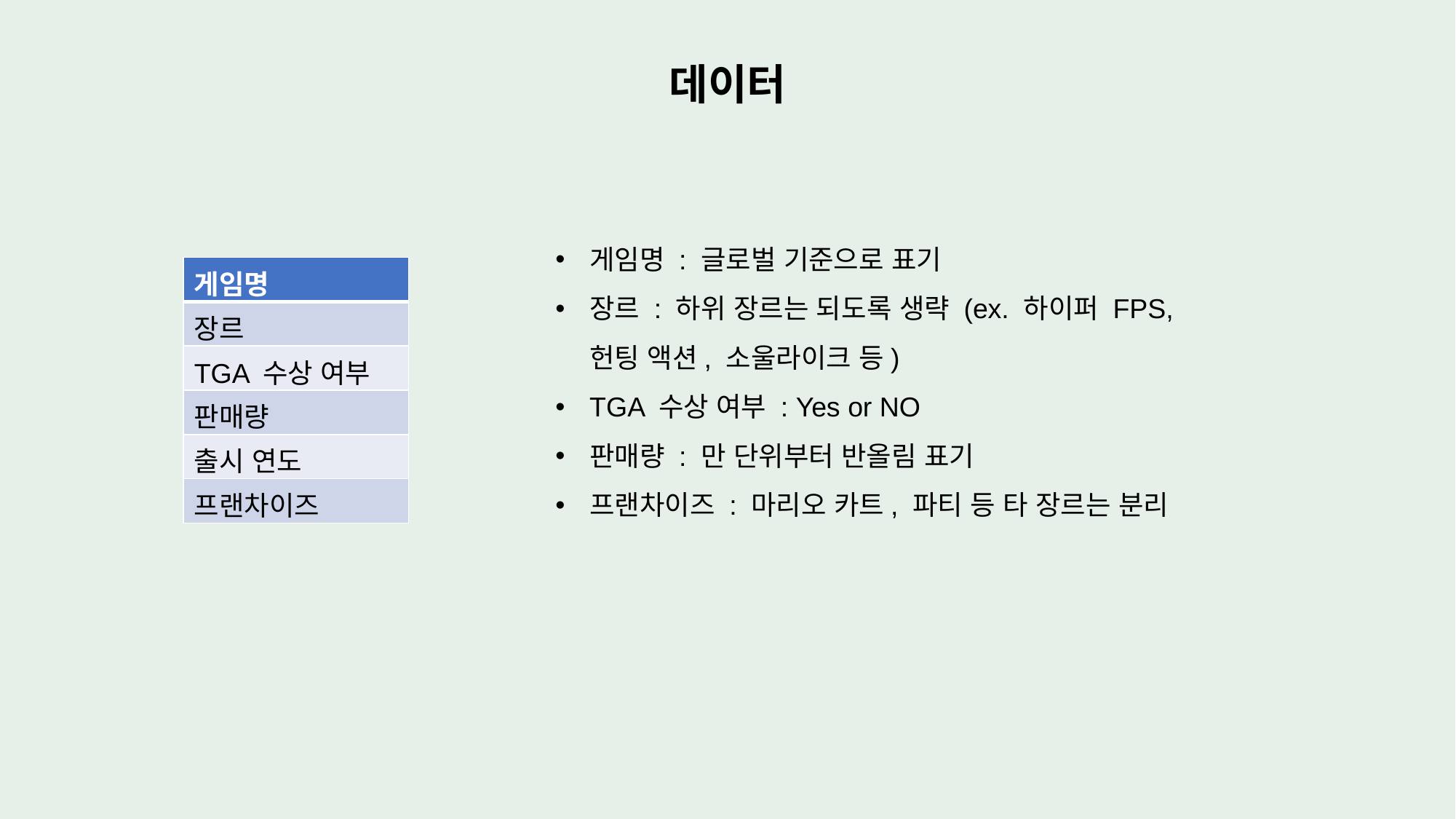

데이터
게임명 : 글로벌 기준으로 표기
장르 : 하위 장르는 되도록 생략 (ex. 하이퍼 FPS, 헌팅 액션, 소울라이크 등)
TGA 수상 여부 : Yes or NO
판매량 : 만 단위부터 반올림 표기
프랜차이즈 : 마리오 카트, 파티 등 타 장르는 분리
| 게임명 |
| --- |
| 장르 |
| TGA 수상 여부 |
| 판매량 |
| 출시 연도 |
| 프랜차이즈 |